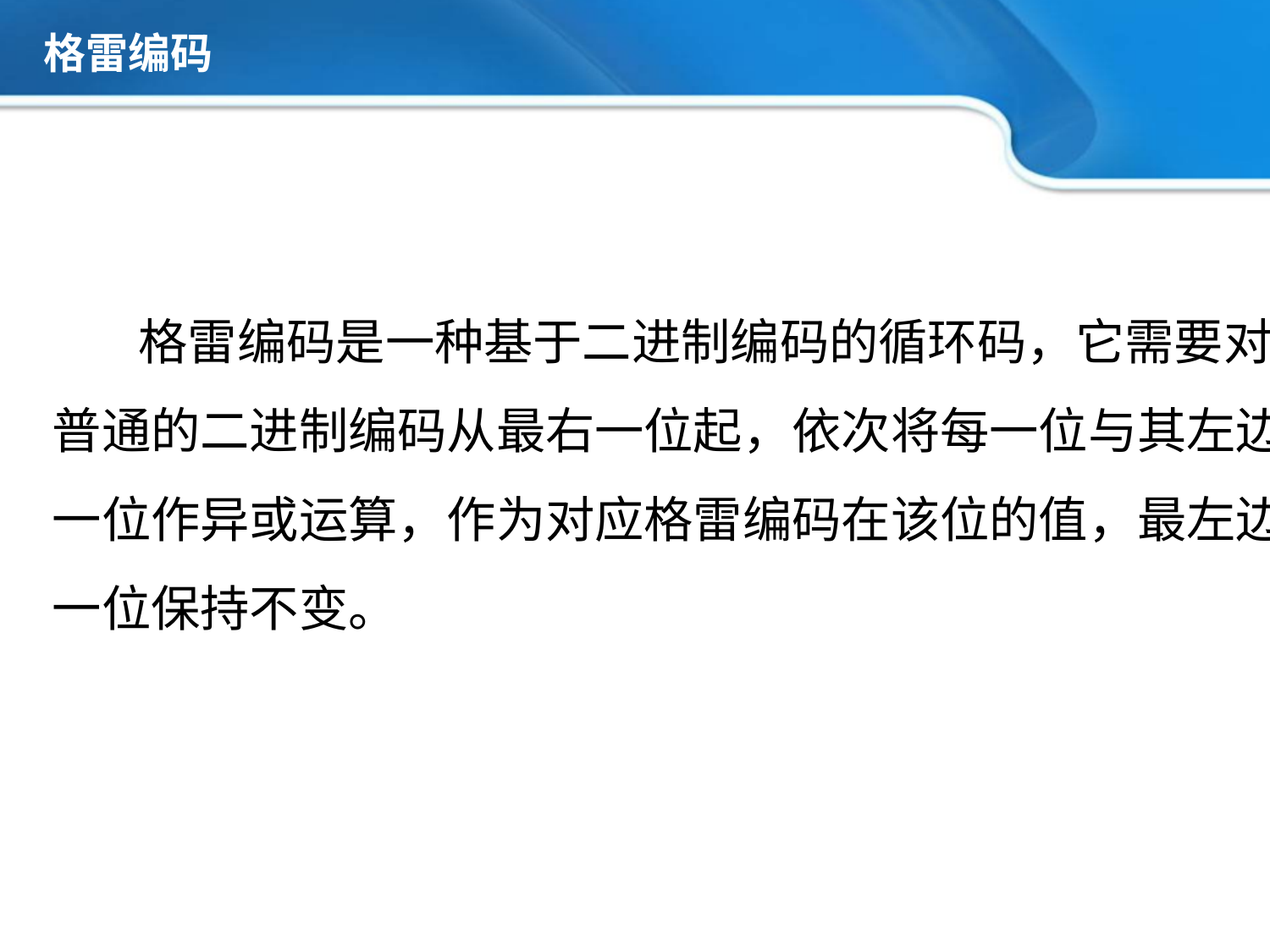

格雷编码
   格雷编码是一种基于二进制编码的循环码，它需要对普通的二进制编码从最右一位起，依次将每一位与其左边一位作异或运算，作为对应格雷编码在该位的值，最左边一位保持不变。